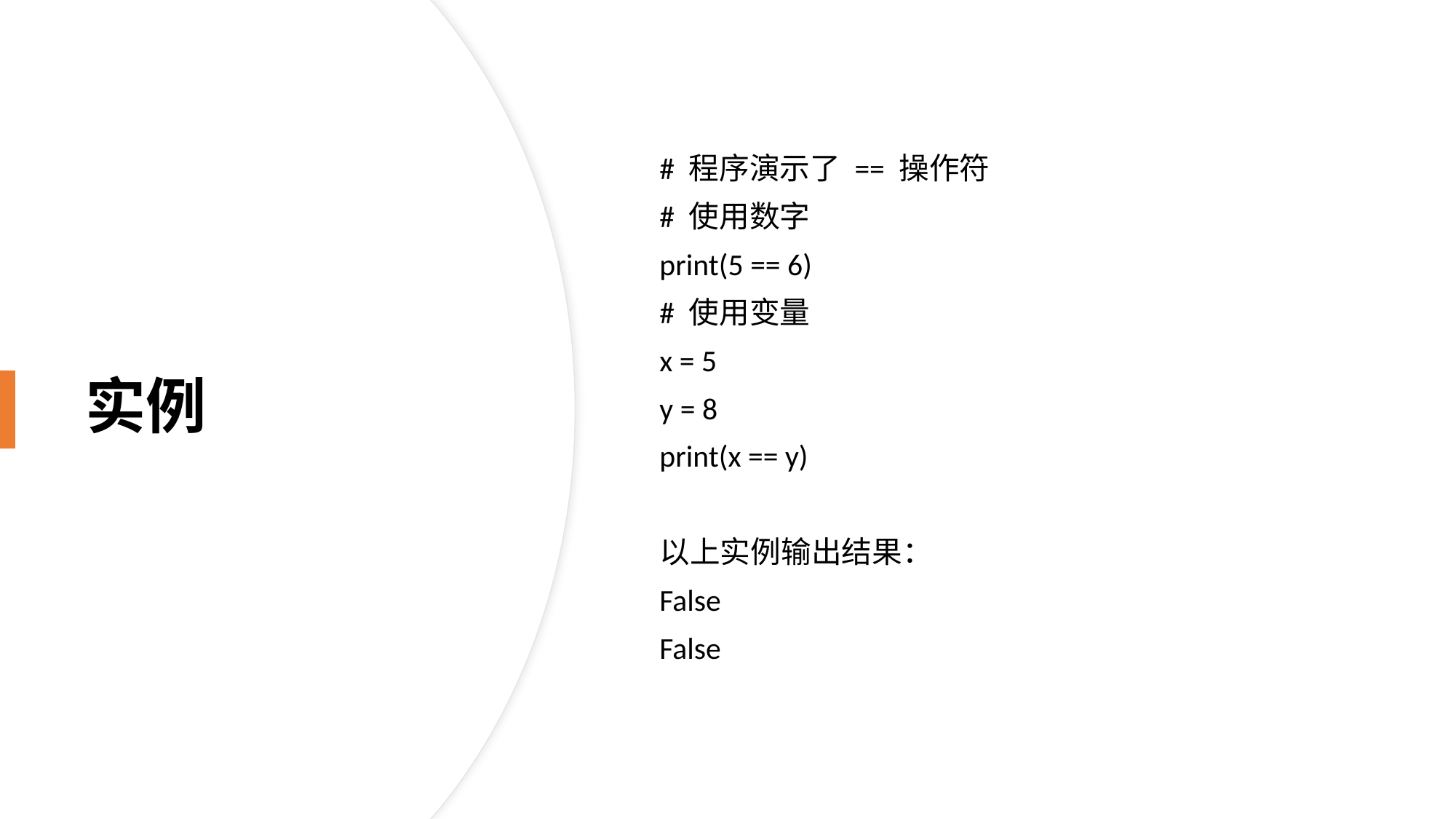

# 程序演示了 == 操作符
# 使用数字
print(5 == 6)
# 使用变量
x = 5
y = 8
print(x == y)

以上实例输出结果：
False
False
# 实例